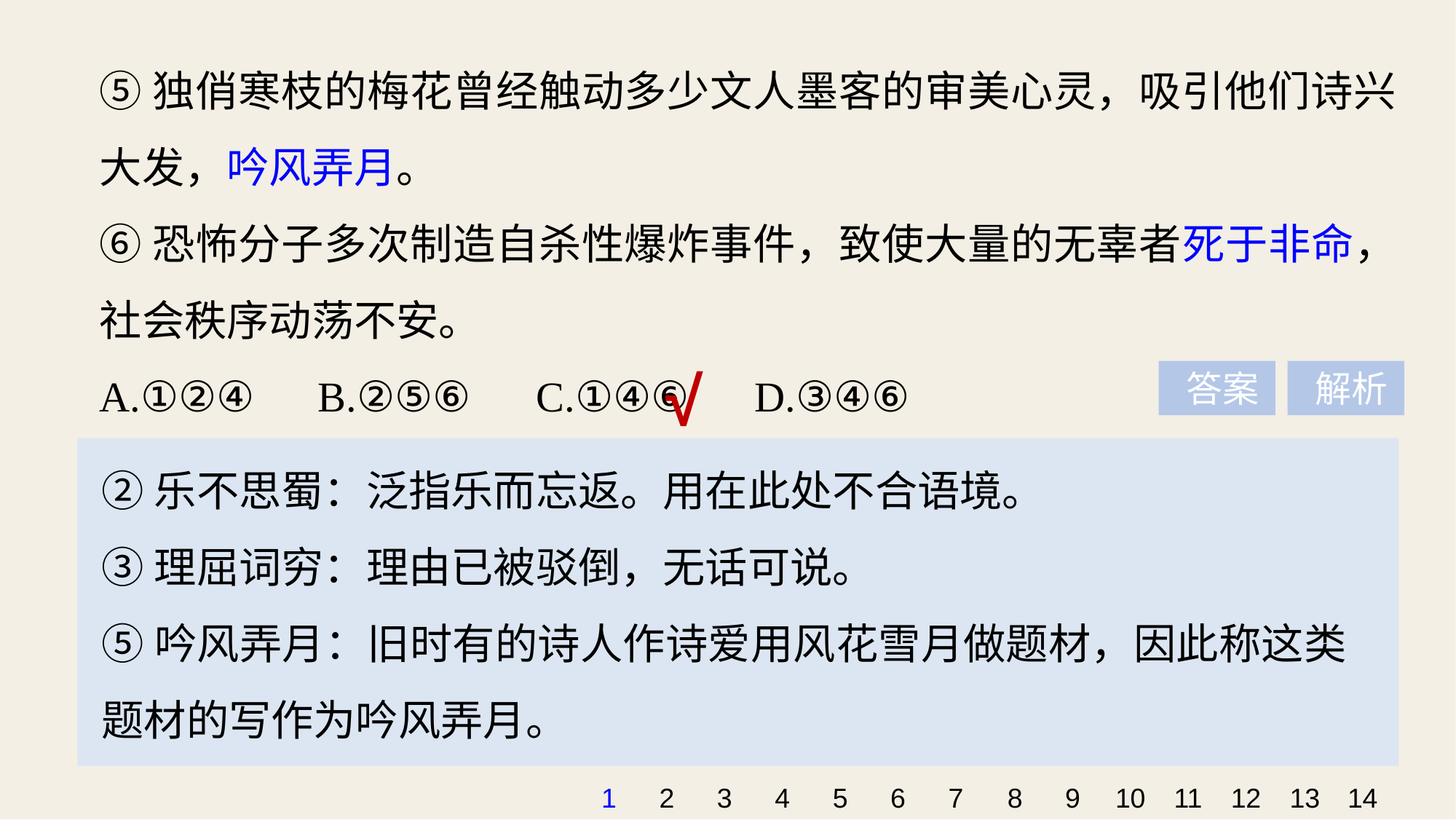

⑤独俏寒枝的梅花曾经触动多少文人墨客的审美心灵，吸引他们诗兴大发，吟风弄月。
⑥恐怖分子多次制造自杀性爆炸事件，致使大量的无辜者死于非命，社会秩序动荡不安。
A.①②④  	B.②⑤⑥  	C.①④⑥  	D.③④⑥
√
 答案
 解析
②乐不思蜀：泛指乐而忘返。用在此处不合语境。
③理屈词穷：理由已被驳倒，无话可说。
⑤吟风弄月：旧时有的诗人作诗爱用风花雪月做题材，因此称这类题材的写作为吟风弄月。

1
2
3
4
5
6
7
8
9
10
11
12
13
14